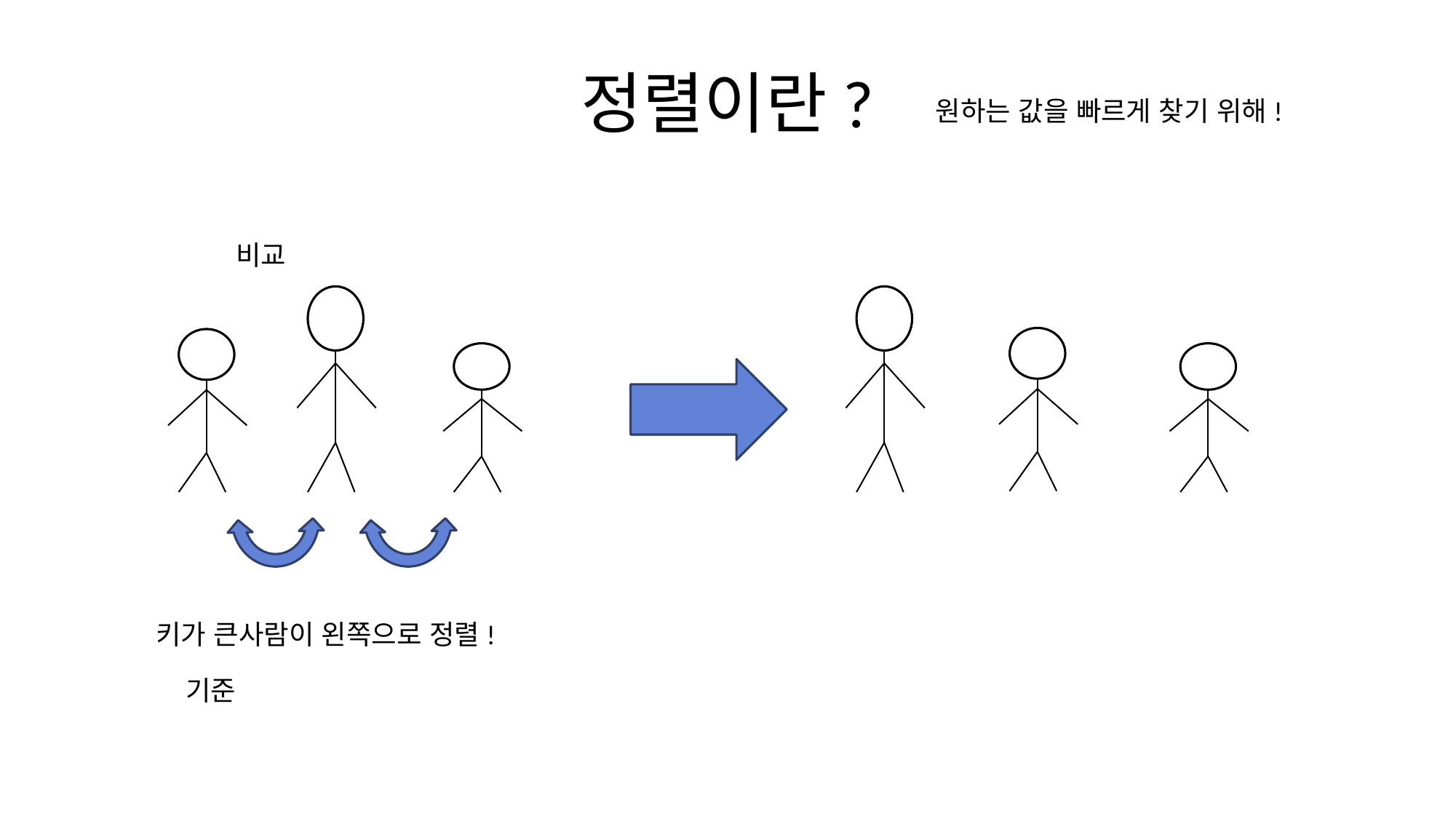

# 정렬이란?
원하는 값을 빠르게 찾기 위해!
비교

키가 큰사람이 왼쪽으로 정렬!
기준